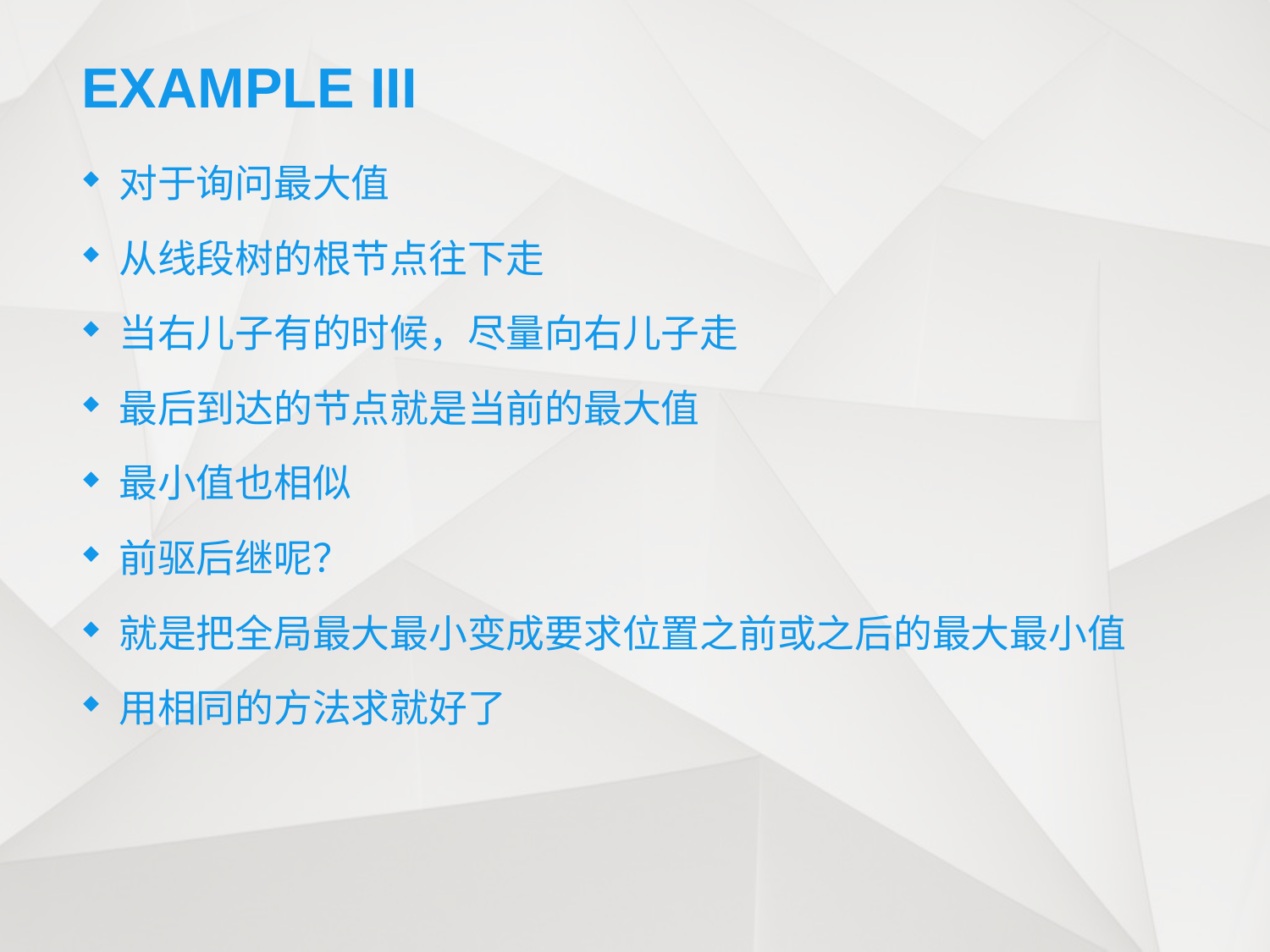

# EXAMPLE III
对于询问最大值
从线段树的根节点往下走
当右儿子有的时候，尽量向右儿子走
最后到达的节点就是当前的最大值
最小值也相似
前驱后继呢？
就是把全局最大最小变成要求位置之前或之后的最大最小值
用相同的方法求就好了